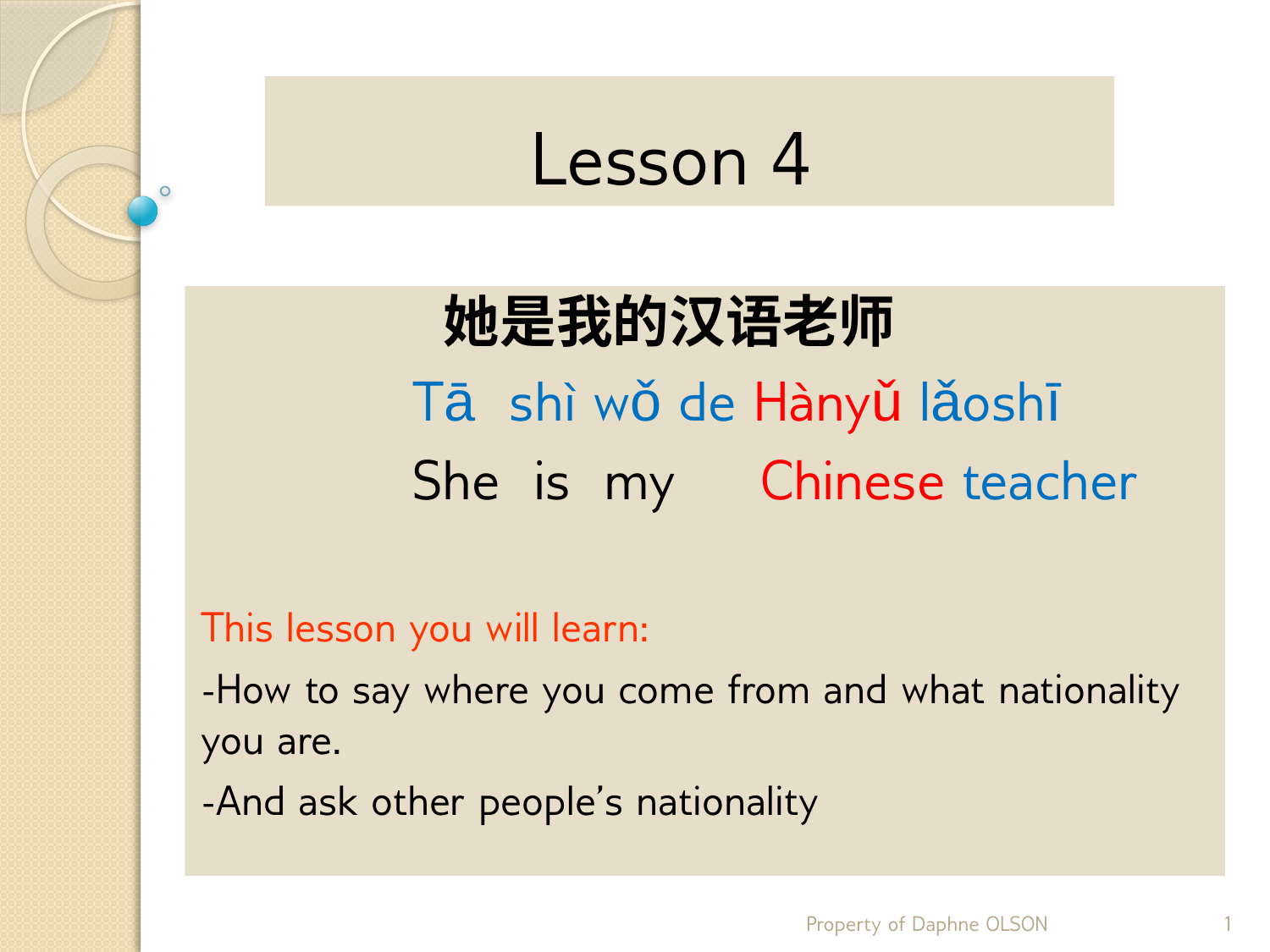

# Lesson 4
	        她是我的汉语老师
	     Tā  shì wǒ de Hànyǔ lǎoshī
 	     She  is  my     Chinese teacher

This lesson you will learn:
-How to say where you come from and what nationality  you are.
-And ask other people’s nationality

Property of Daphne OLSON
1